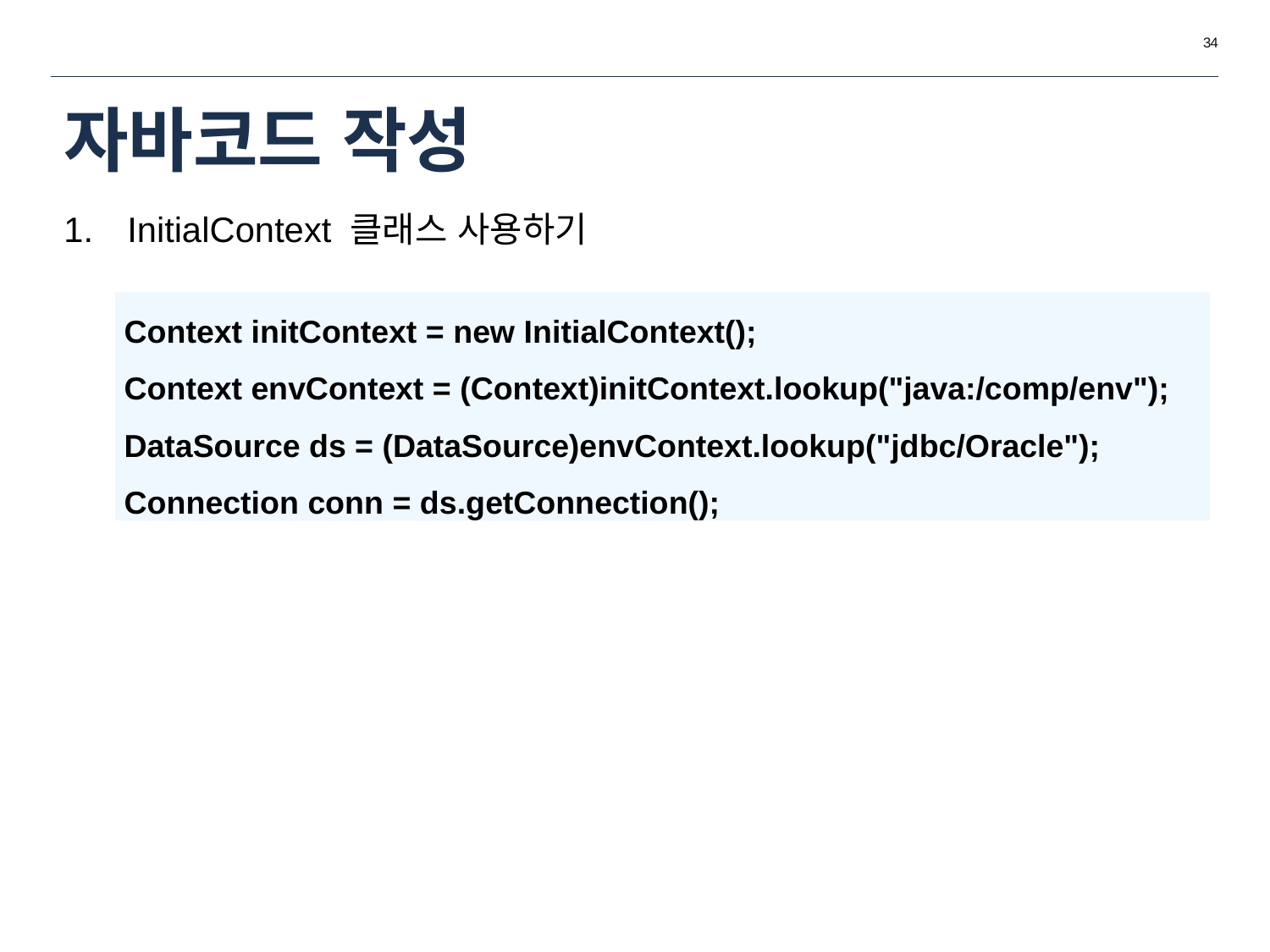

34
# 자바코드 작성
InitialContext 클래스 사용하기

 Context initContext = new InitialContext();
 Context envContext = (Context)initContext.lookup("java:/comp/env");
 DataSource ds = (DataSource)envContext.lookup("jdbc/Oracle");
 Connection conn = ds.getConnection();